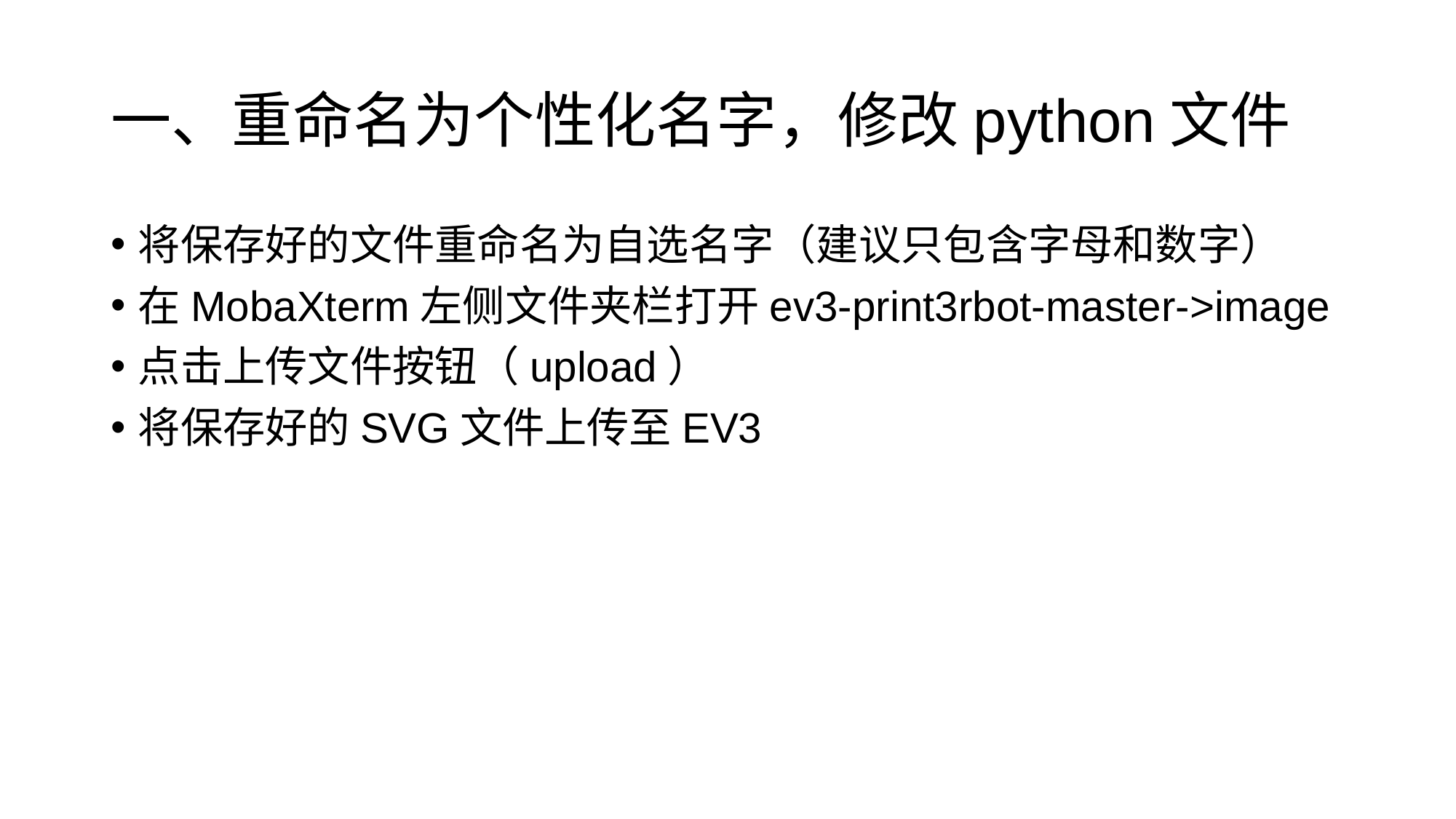

# 一、重命名为个性化名字，修改python文件
将保存好的文件重命名为自选名字（建议只包含字母和数字）
在MobaXterm左侧文件夹栏打开ev3-print3rbot-master->image
点击上传文件按钮（upload）
将保存好的SVG文件上传至EV3